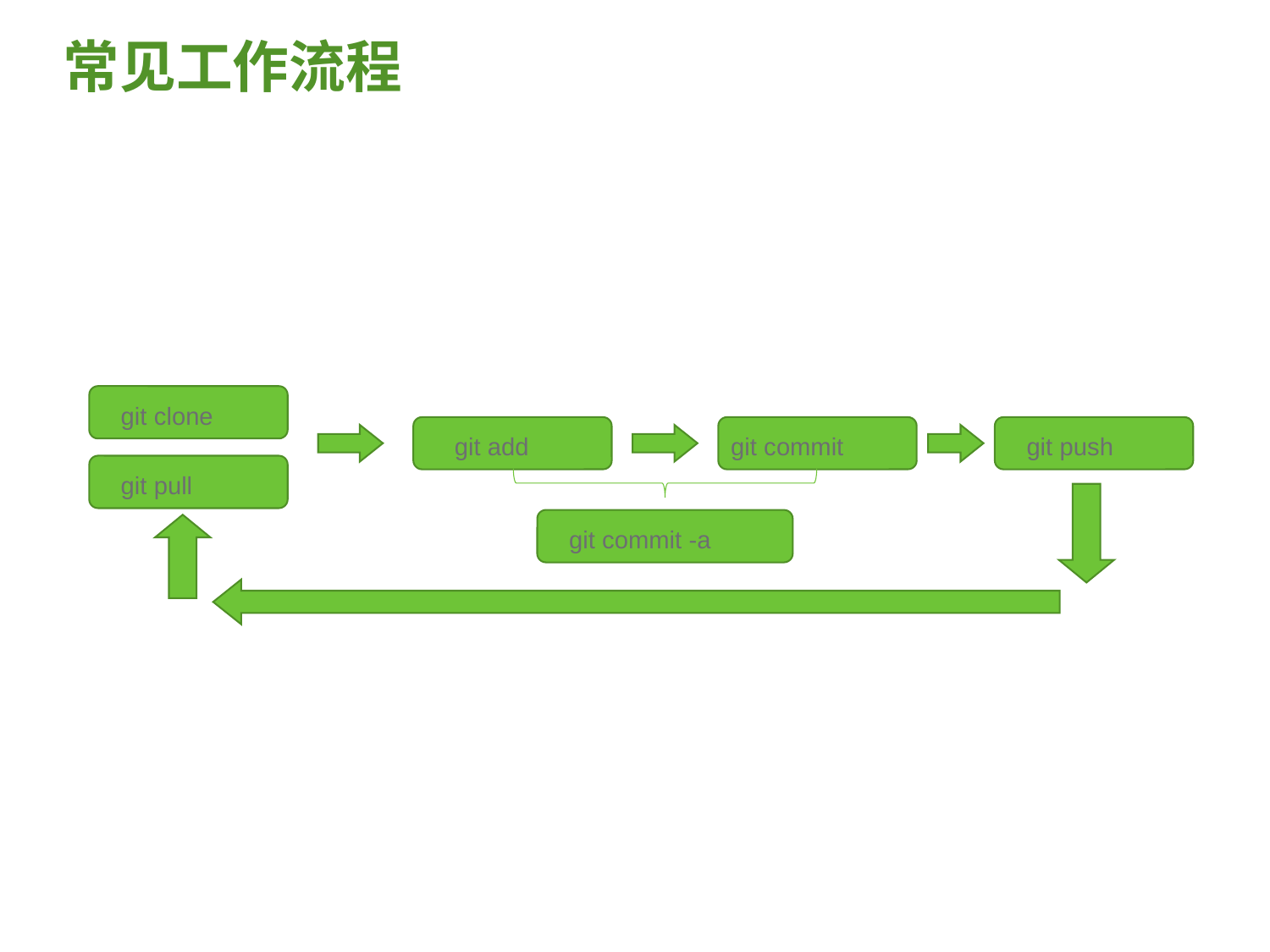

常见工作流程

git clone

git add

git commit

git push

git pull

git commit -a